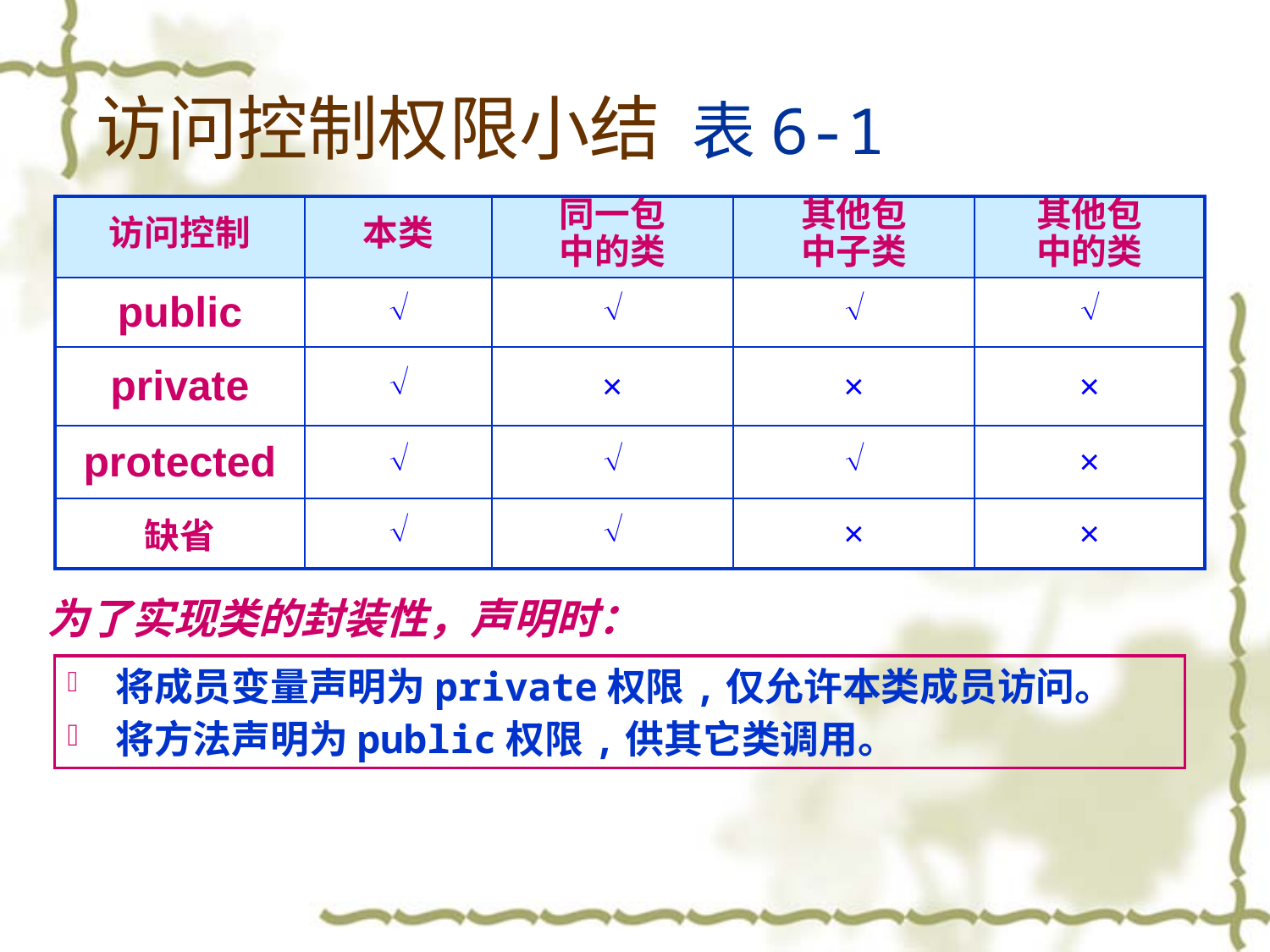

# 访问控制权限小结  表6-1
| 访问控制 | 本类 | 同一包 中的类 | 其他包 中子类 | 其他包 中的类 |
| --- | --- | --- | --- | --- |
| public | √ | √ | √ | √ |
| private | √ | × | × | × |
| protected | √ | √ | √ | × |
| 缺省 | √ | √ | × | × |
为了实现类的封装性，声明时：
 将成员变量声明为private权限,仅允许本类成员访问。
 将方法声明为public权限,供其它类调用。